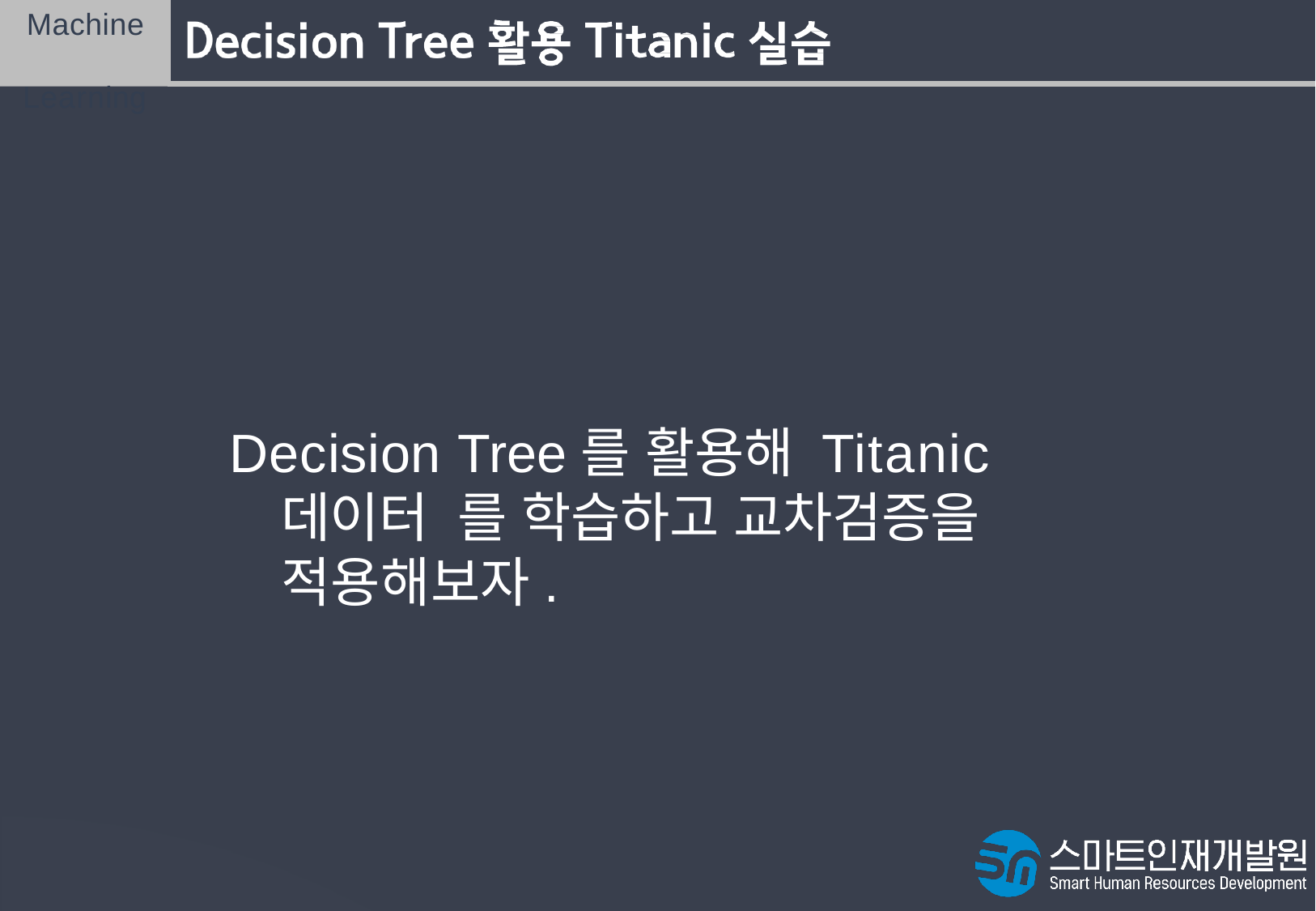

Machine  Learning

Decision Tree를 활용해 Titanic 데이터  를 학습하고 교차검증을 적용해보자.